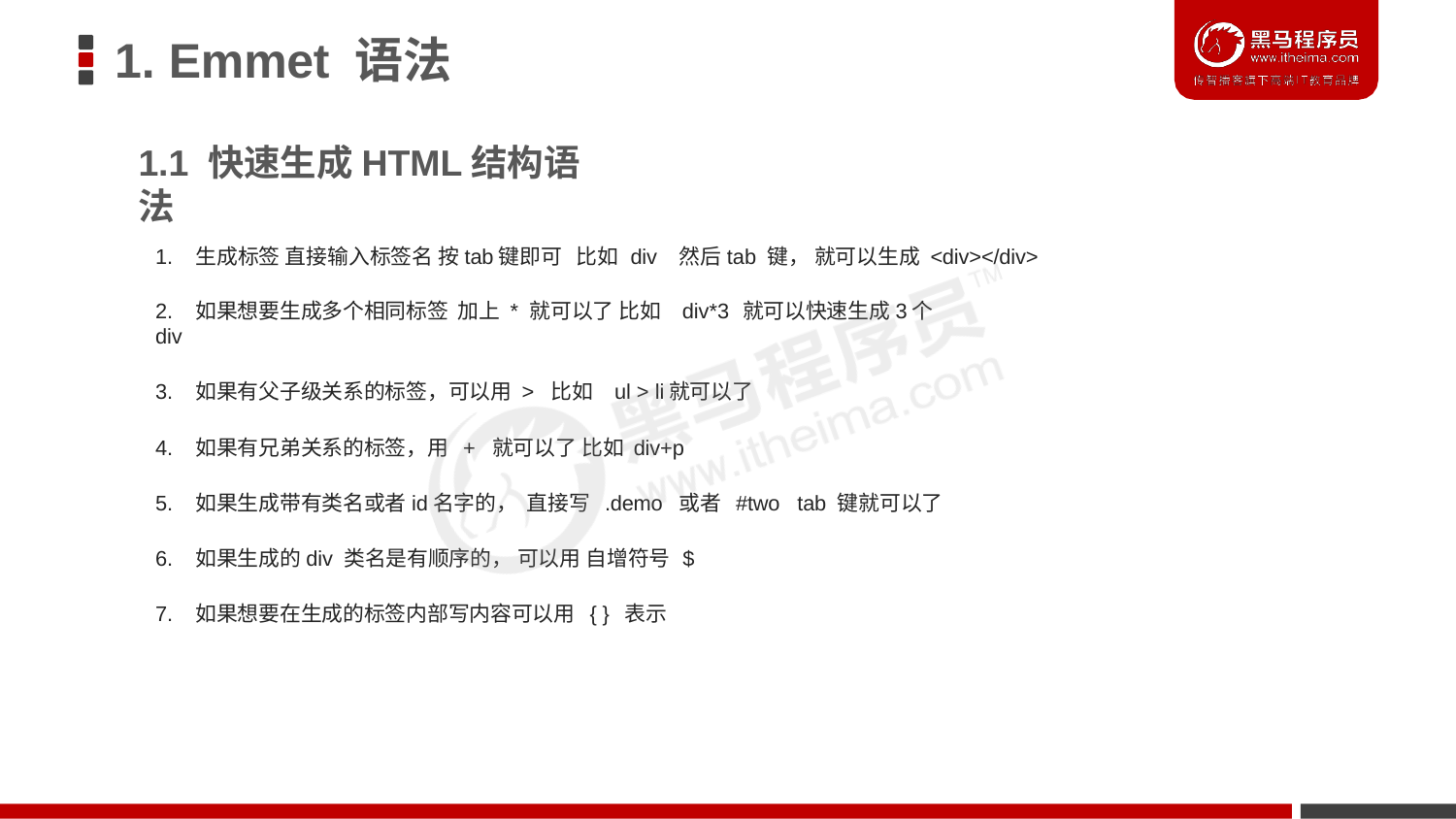

# 1. Emmet 语法
1.1 快速生成HTML结构语法

1.   生成标签 直接输入标签名 按tab键即可   比如 div
然后tab 键， 就可以生成 <div></div>
2.   如果想要生成多个相同标签  加上 * 就可以了 比如  div*3 就可以快速生成3个div

3.   如果有父子级关系的标签，可以用 >  比如  ul > li就可以了

4.   如果有兄弟关系的标签，用  +  就可以了 比如 div+p

5.   如果生成带有类名或者id名字的，  直接写  .demo  或者  #two   tab 键就可以了

6.   如果生成的div 类名是有顺序的， 可以用 自增符号 $

7.   如果想要在生成的标签内部写内容可以用  { } 表示